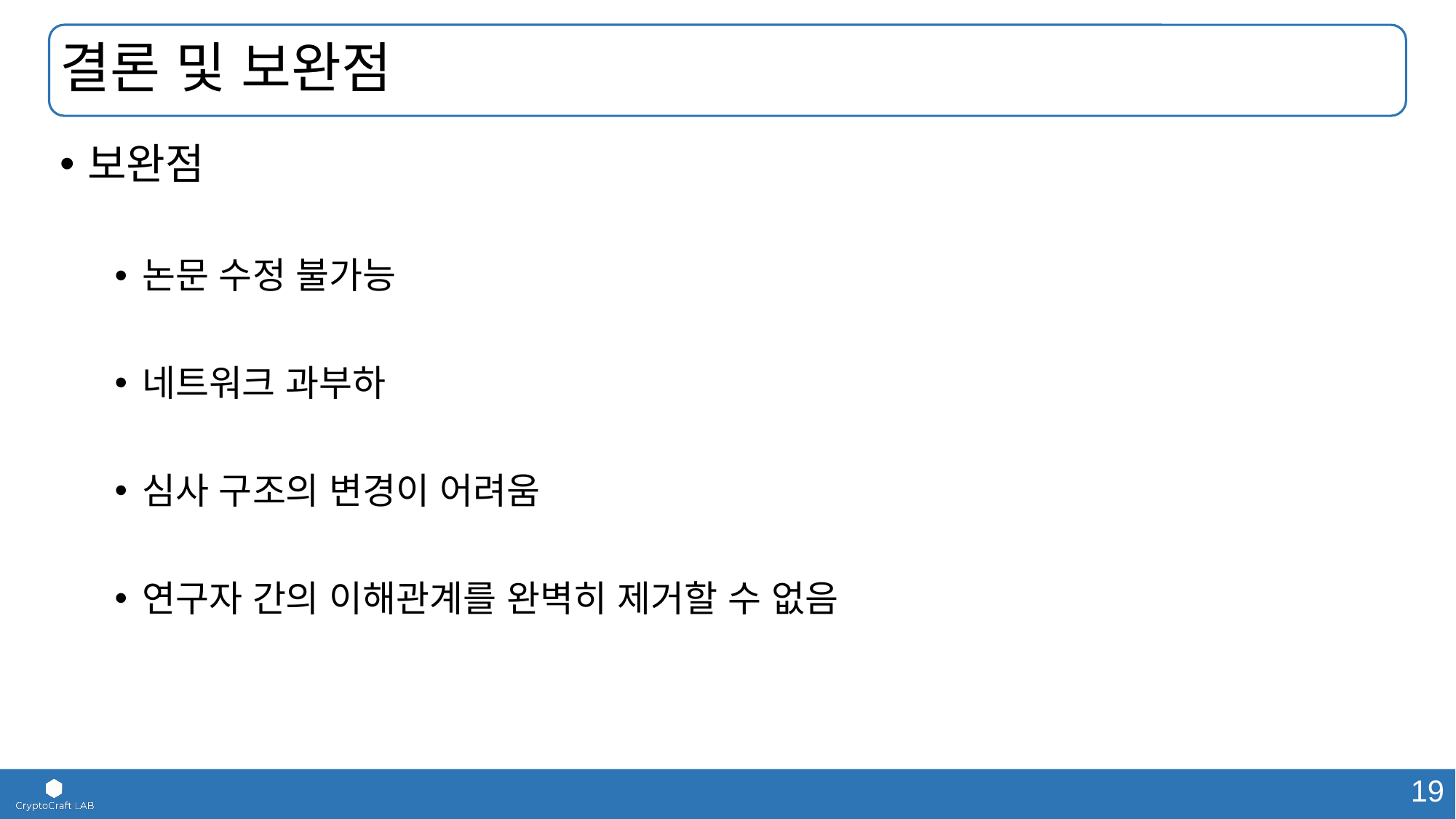

# 결론 및 보완점
보완점

논문 수정 불가능

네트워크 과부하

심사 구조의 변경이 어려움

연구자 간의 이해관계를 완벽히 제거할 수 없음